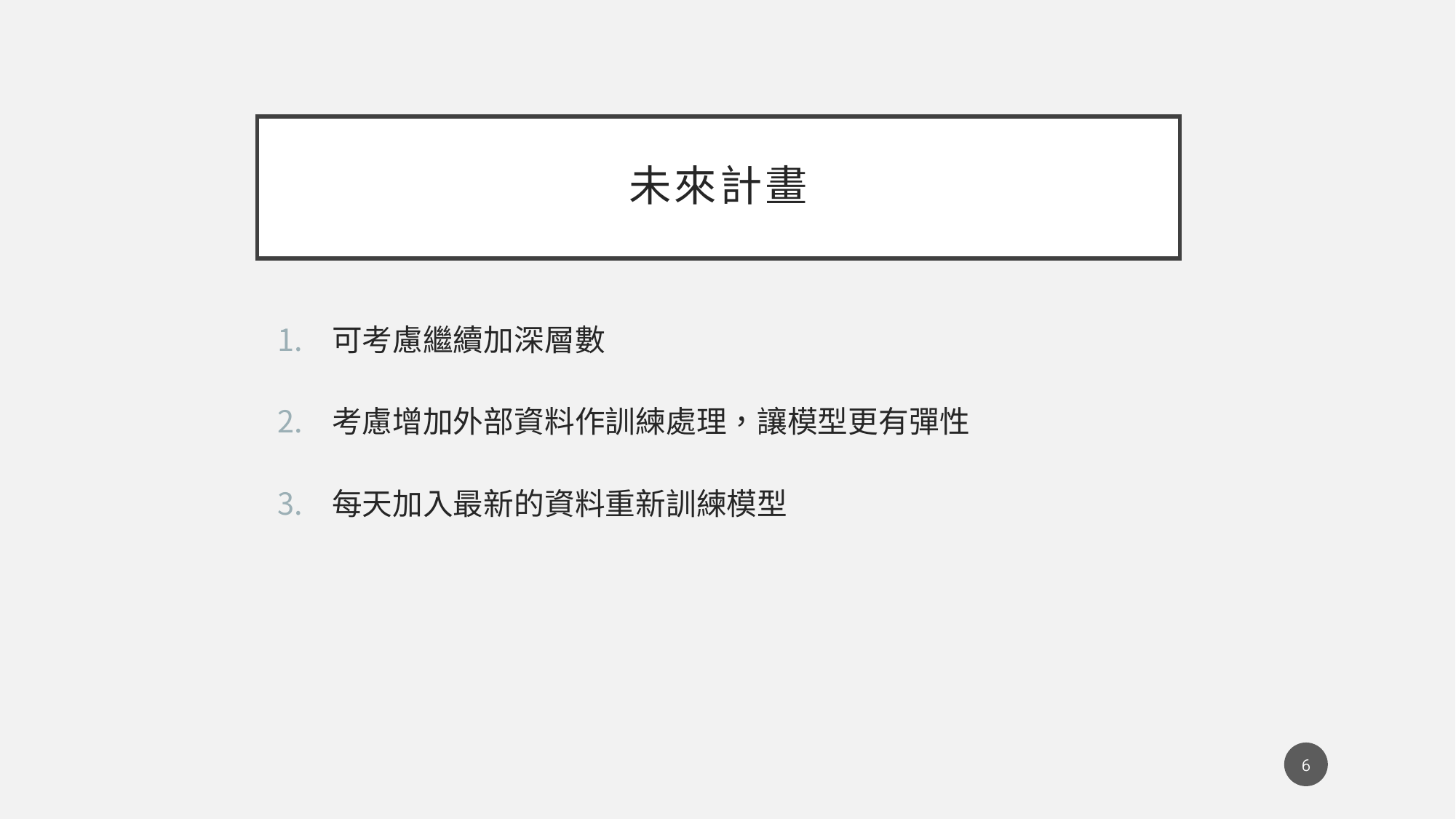

# 未來計畫
可考慮繼續加深層數
考慮增加外部資料作訓練處理，讓模型更有彈性
每天加入最新的資料重新訓練模型
6